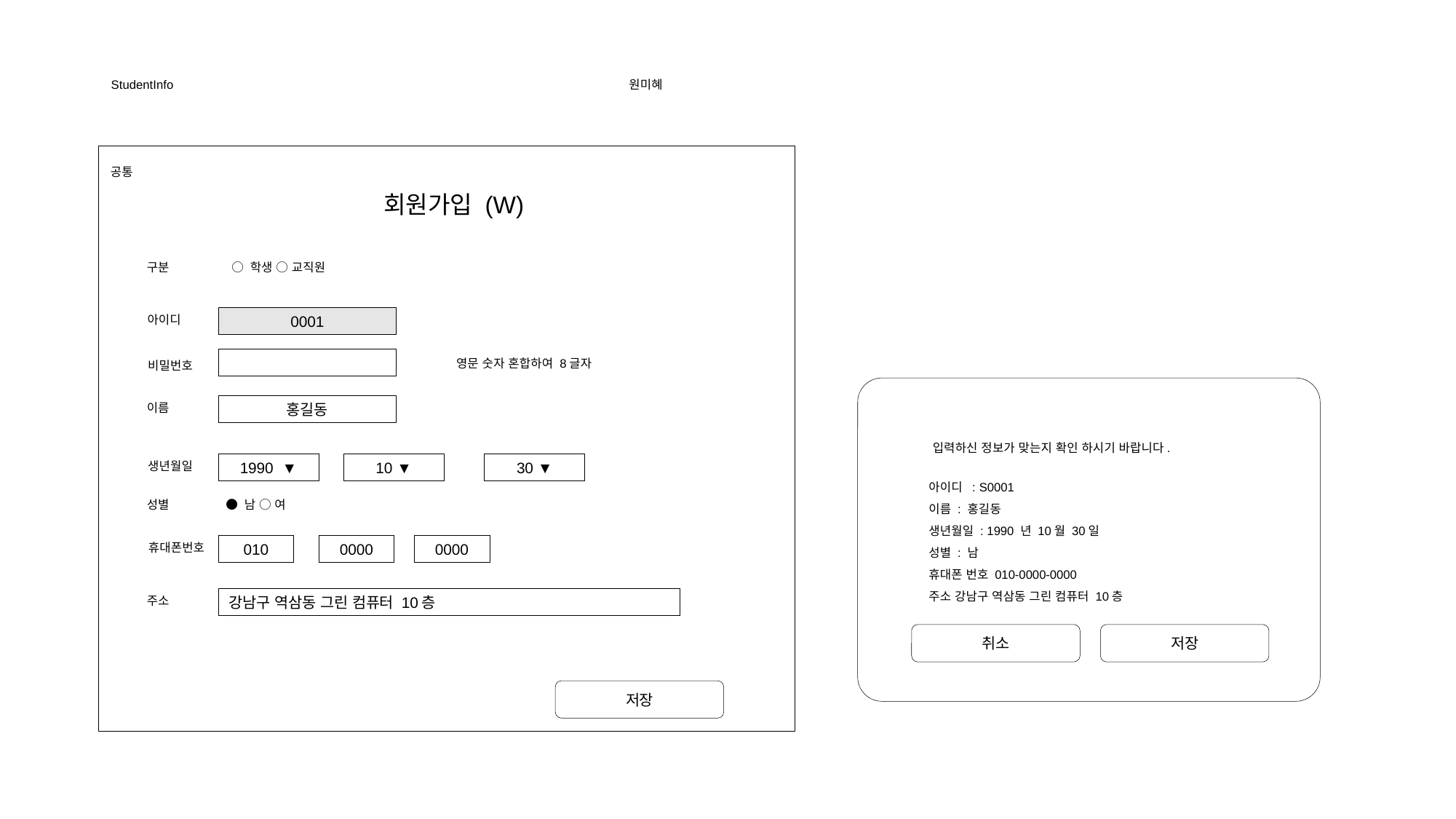

StudentInfo
원미혜

공통
회원가입 (W)
구분
○ 학생 ○ 교직원
아이디
0001

영문 숫자 혼합하여 8글자
비밀번호

입력하신 정보가 맞는지 확인 하시기 바랍니다.
아이디  : S0001
이름 : 홍길동
생년월일 : 1990 년 10월 30일
성별 : 남
휴대폰 번호 010-0000-0000
주소 강남구 역삼동 그린 컴퓨터 10층
취소
저장
이름
홍길동
생년월일
1990  ▼
10 ▼
30 ▼
성별
● 남 ○ 여
휴대폰번호
010
0000
0000
주소
강남구 역삼동 그린 컴퓨터 10층
저장